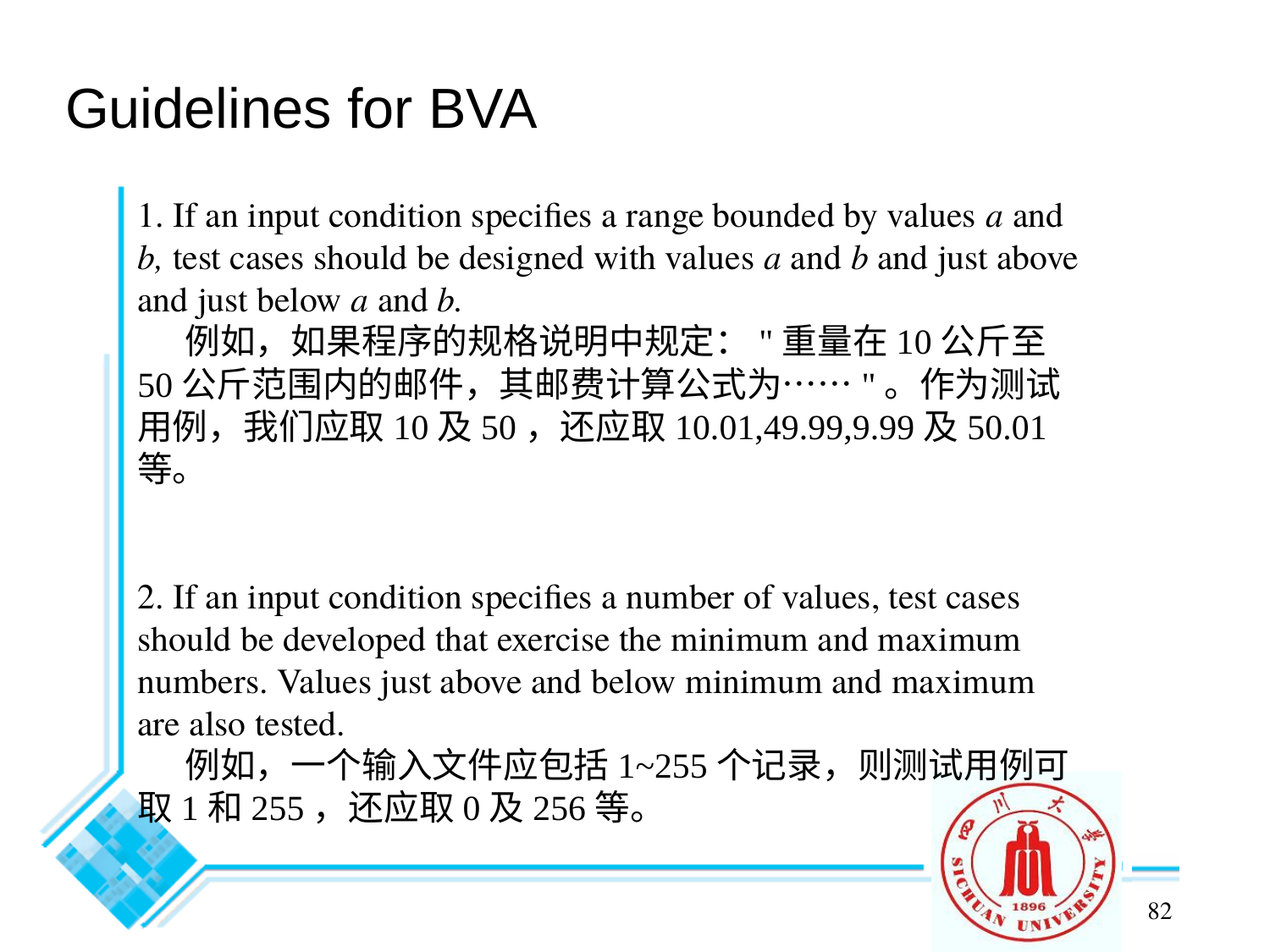

Guidelines for BVA
1. If an input condition specifies a range bounded by values a and b, test cases should be designed with values a and b and just above and just below a and b.
     例如，如果程序的规格说明中规定："重量在10公斤至50公斤范围内的邮件，其邮费计算公式为……"。作为测试用例，我们应取10及50，还应取10.01,49.99,9.99及50.01等。

2. If an input condition specifies a number of values, test cases should be developed that exercise the minimum and maximum numbers. Values just above and below minimum and maximum are also tested.
     例如，一个输入文件应包括1~255个记录，则测试用例可取1和255，还应取0及256等。

82